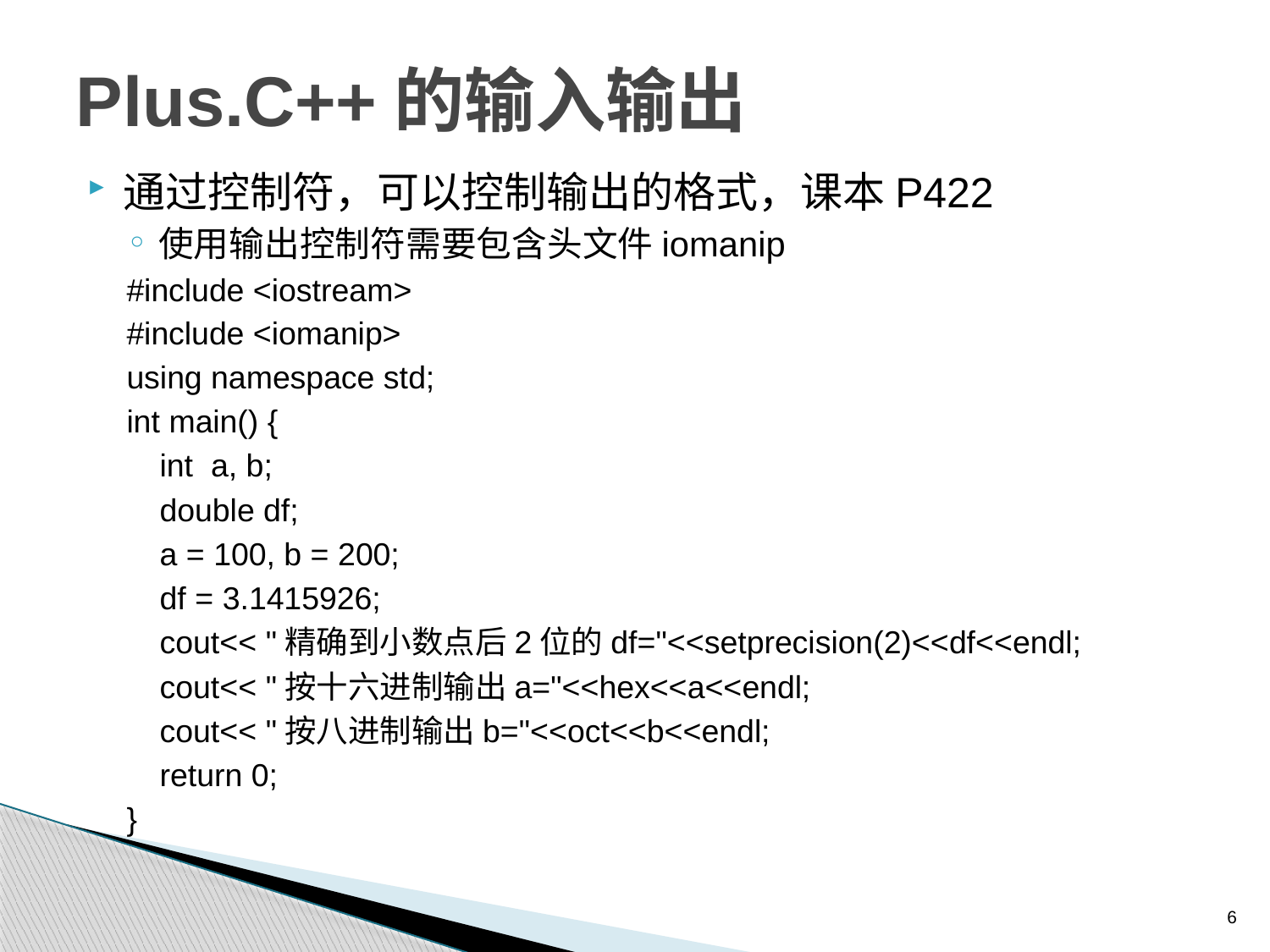

# Plus.C++的输入输出
通过控制符，可以控制输出的格式，课本P422
使用输出控制符需要包含头文件iomanip
#include <iostream>
#include <iomanip>
using namespace std;
int main() {
int  a, b;
double df;
a = 100, b = 200;
df = 3.1415926;
cout<< "精确到小数点后2位的df="<<setprecision(2)<<df<<endl;
cout<< "按十六进制输出a="<<hex<<a<<endl;
cout<< "按八进制输出b="<<oct<<b<<endl;
return 0;
}

6